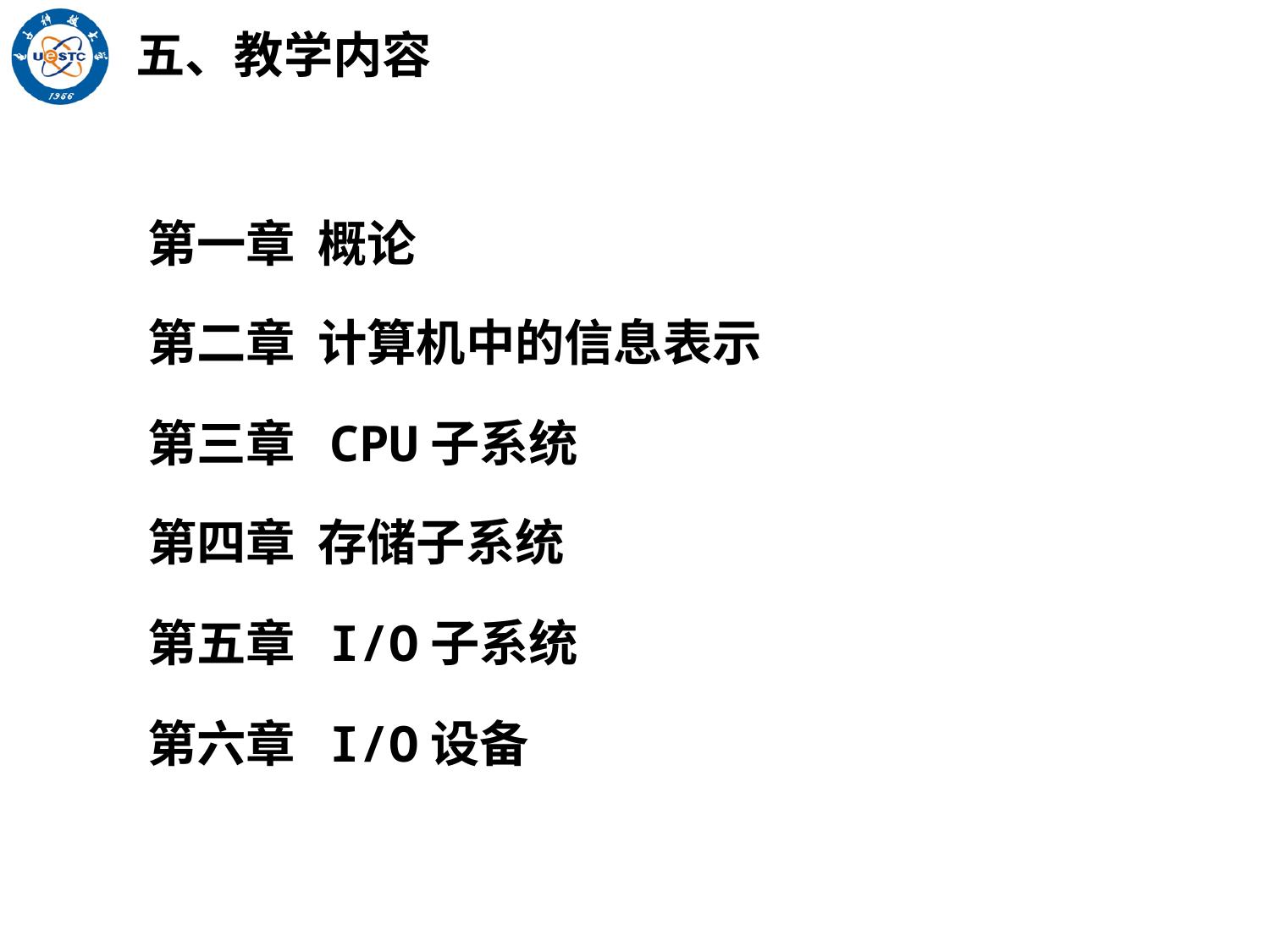

五、教学内容
第一章  概论
第二章  计算机中的信息表示
第三章  CPU子系统
第四章  存储子系统
第五章  I/O子系统
第六章  I/O设备